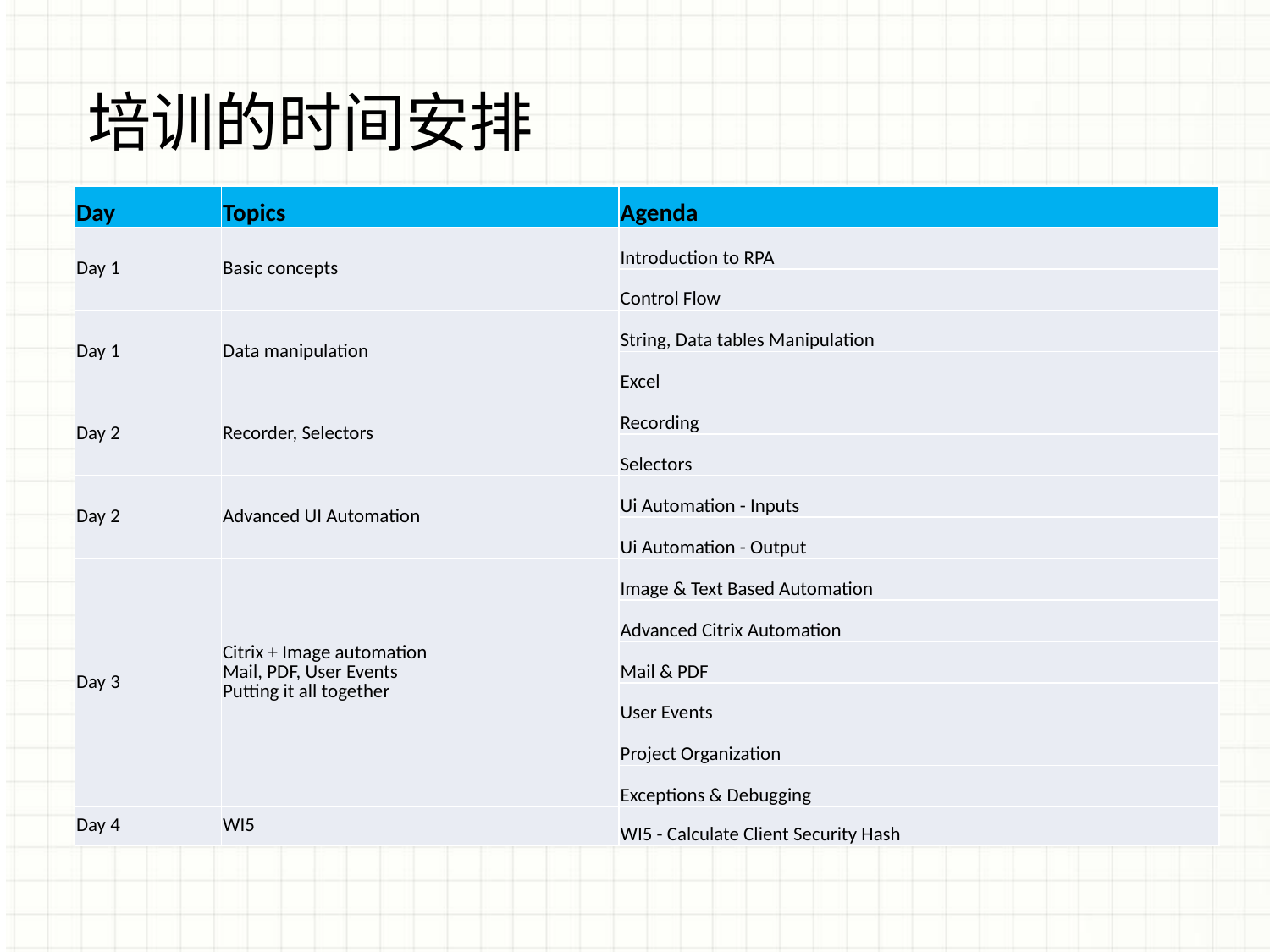

培训的时间安排
| Day | Topics | Agenda |
| --- | --- | --- |
| Day 1 | Basic concepts | Introduction to RPA |
|  |  | Control Flow |
| Day 1 | Data manipulation | String, Data tables Manipulation |
|  |  | Excel |
| Day 2 | Recorder, Selectors | Recording |
|  |  | Selectors |
| Day 2 | Advanced UI Automation | Ui Automation - Inputs |
|  |  | Ui Automation - Output |
| Day 3 | Citrix + Image automation Mail, PDF, User Events Putting it all together | Image & Text Based Automation |
|  |  | Advanced Citrix Automation |
|  |  | Mail & PDF |
|  |  | User Events |
|  |  | Project Organization |
|  |  | Exceptions & Debugging |
| Day 4 | WI5 | WI5 - Calculate Client Security Hash |